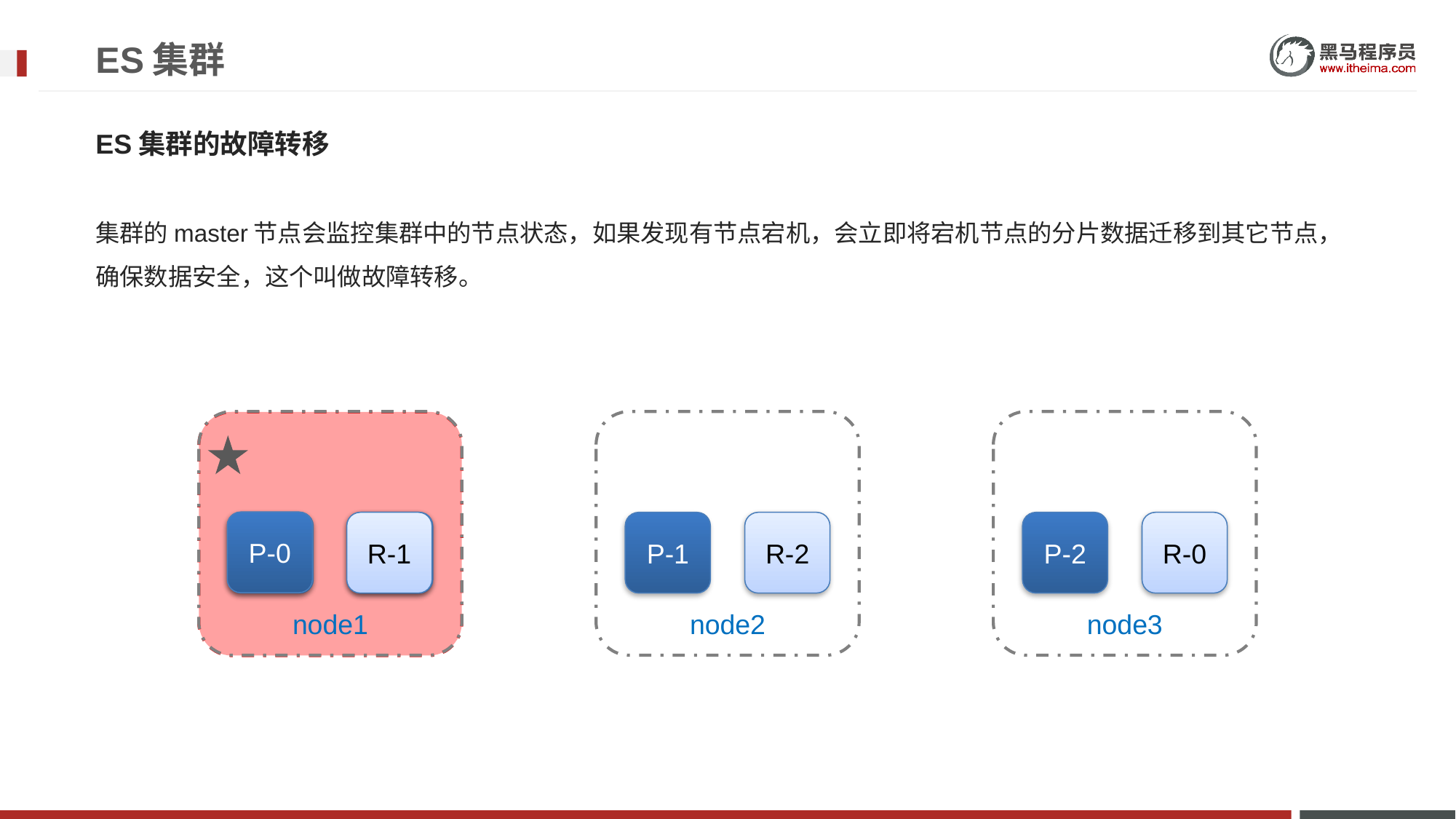

# ES集群
ES集群的故障转移
集群的master节点会监控集群中的节点状态，如果发现有节点宕机，会立即将宕机节点的分片数据迁移到其它节点，确保数据安全，这个叫做故障转移。
node1
node2
node3

P-0
P-0
R-1
R-1
P-1
R-2
P-2
R-0